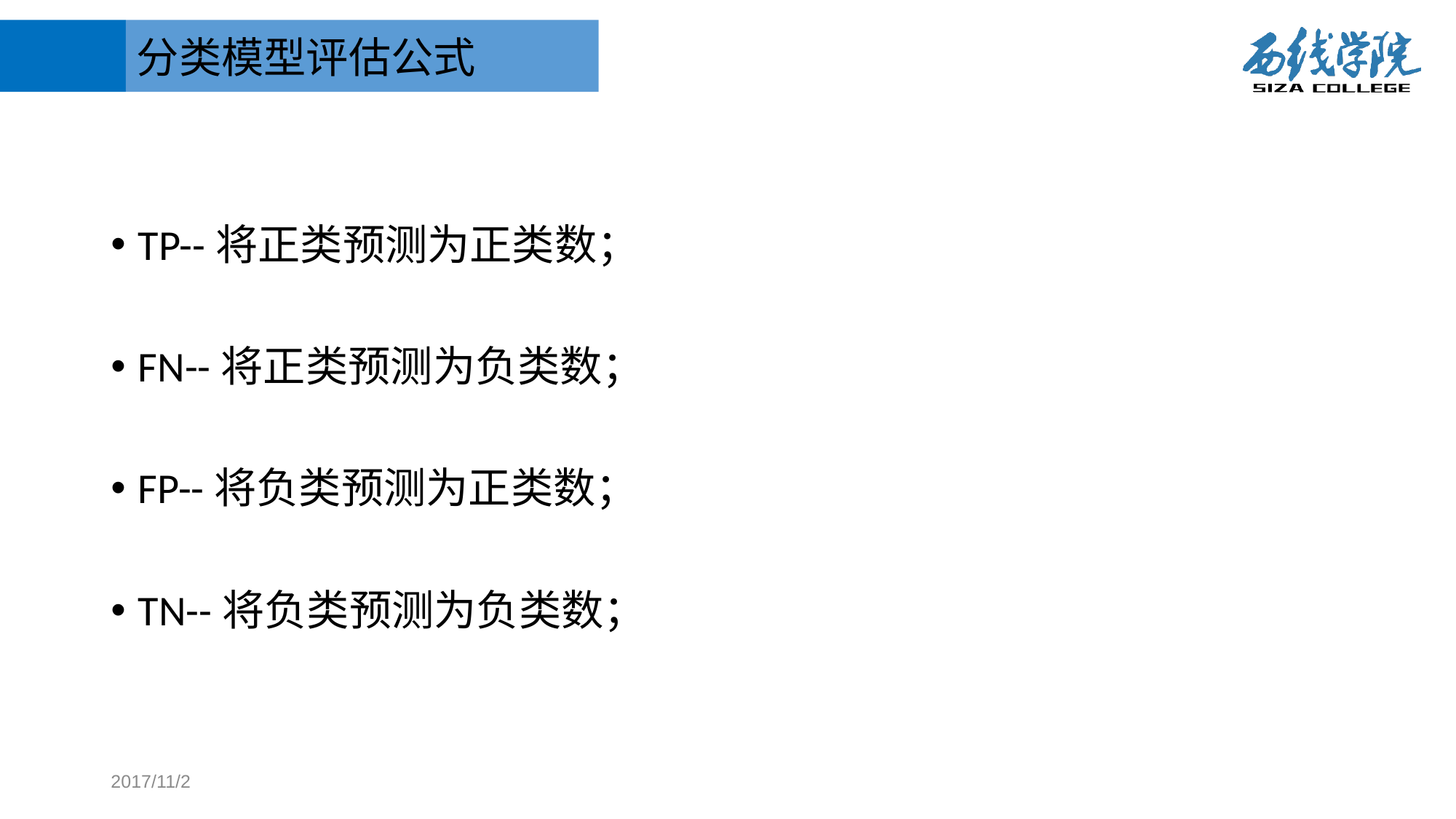

# 分类模型评估公式
TP--将正类预测为正类数；

FN--将正类预测为负类数；

FP--将负类预测为正类数；

TN--将负类预测为负类数；

2017/11/2